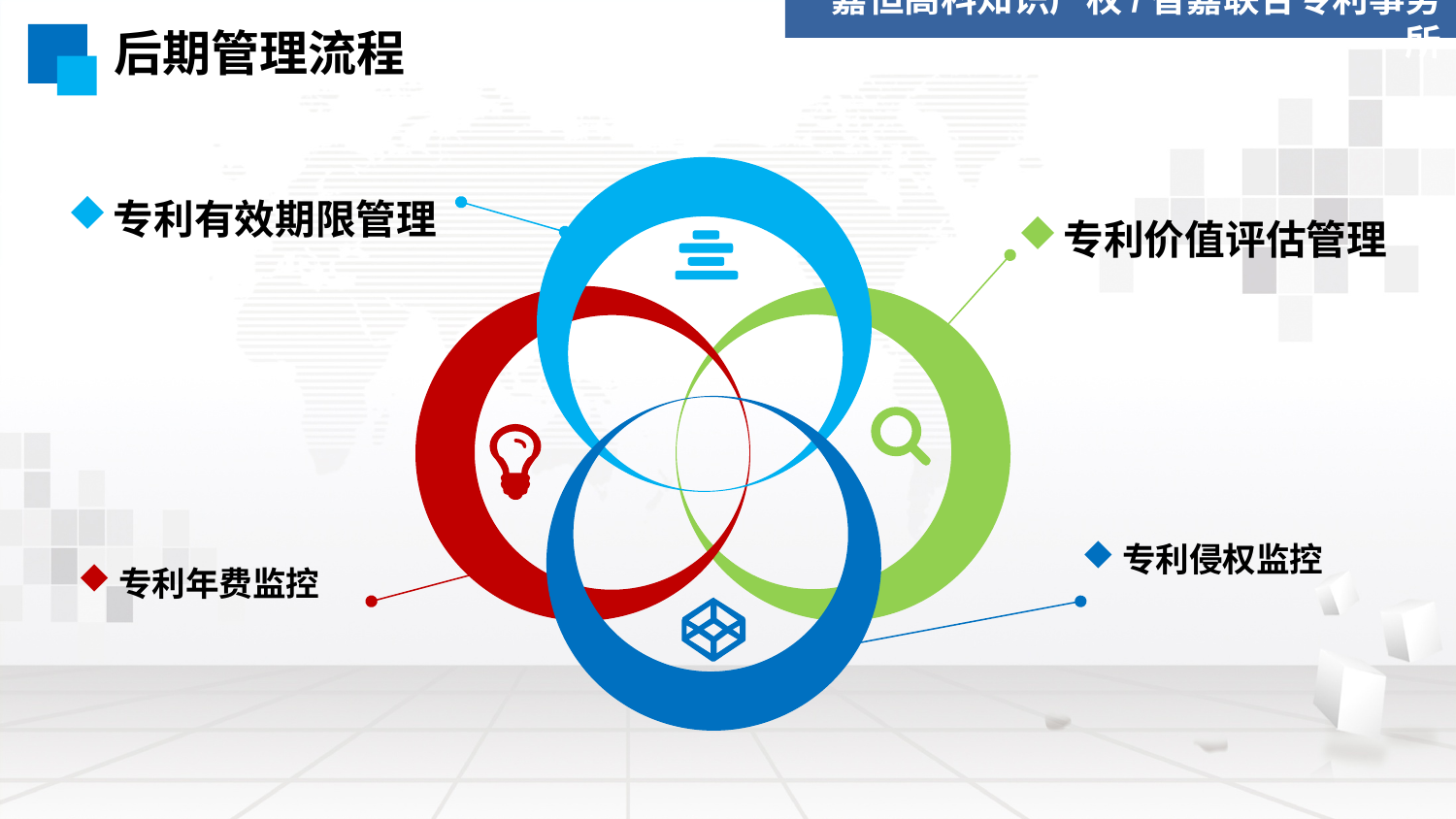

嘉恒高科知识产权/智嘉联合专利事务所
# 后期管理流程

专利有效期限管理
专利价值评估管理

专利侵权监控
专利年费监控